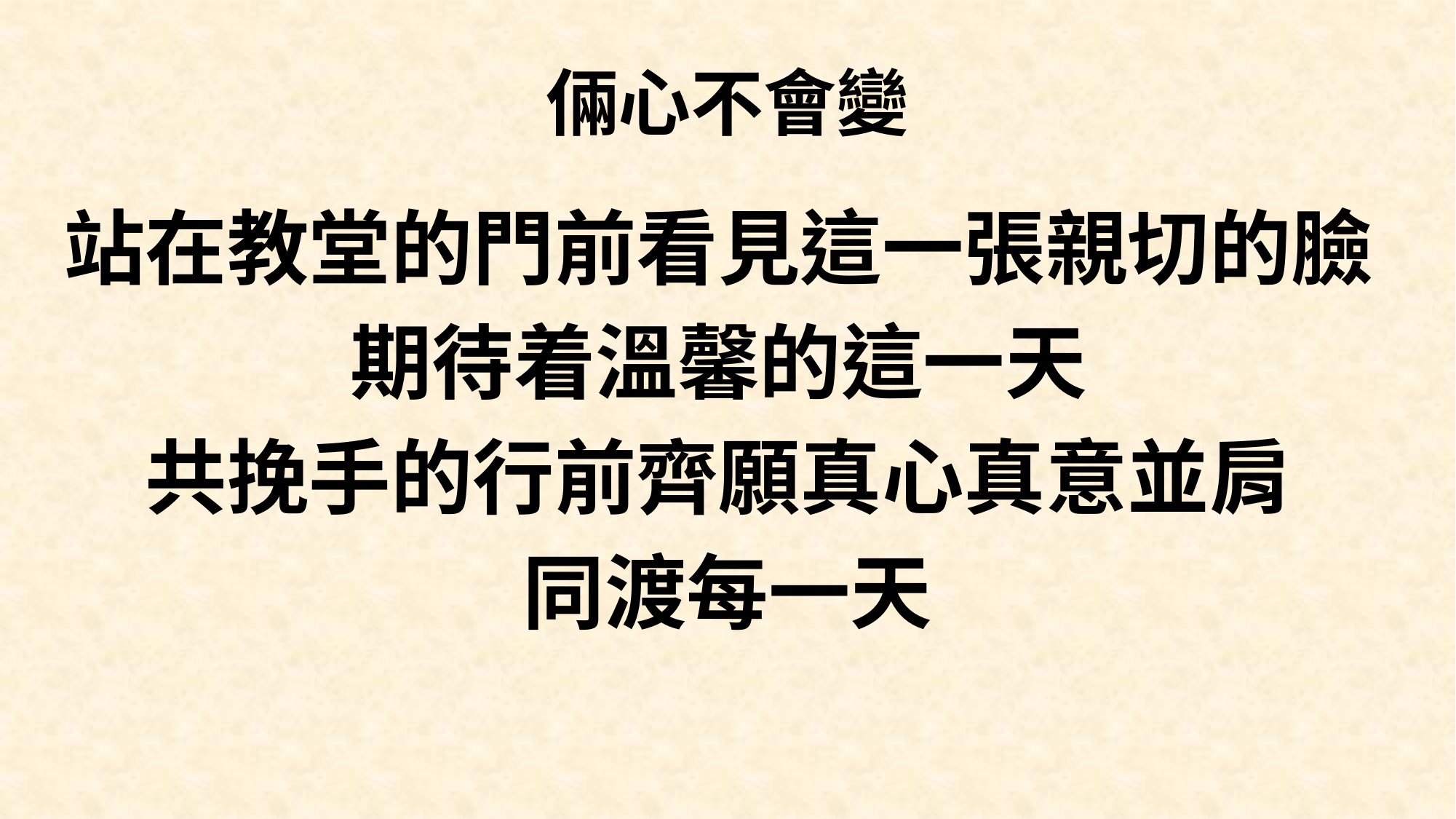

# 倆心不會變
站在教堂的門前看見這一張親切的臉
期待着溫馨的這一天
共挽手的行前齊願真心真意並肩
同渡每一天